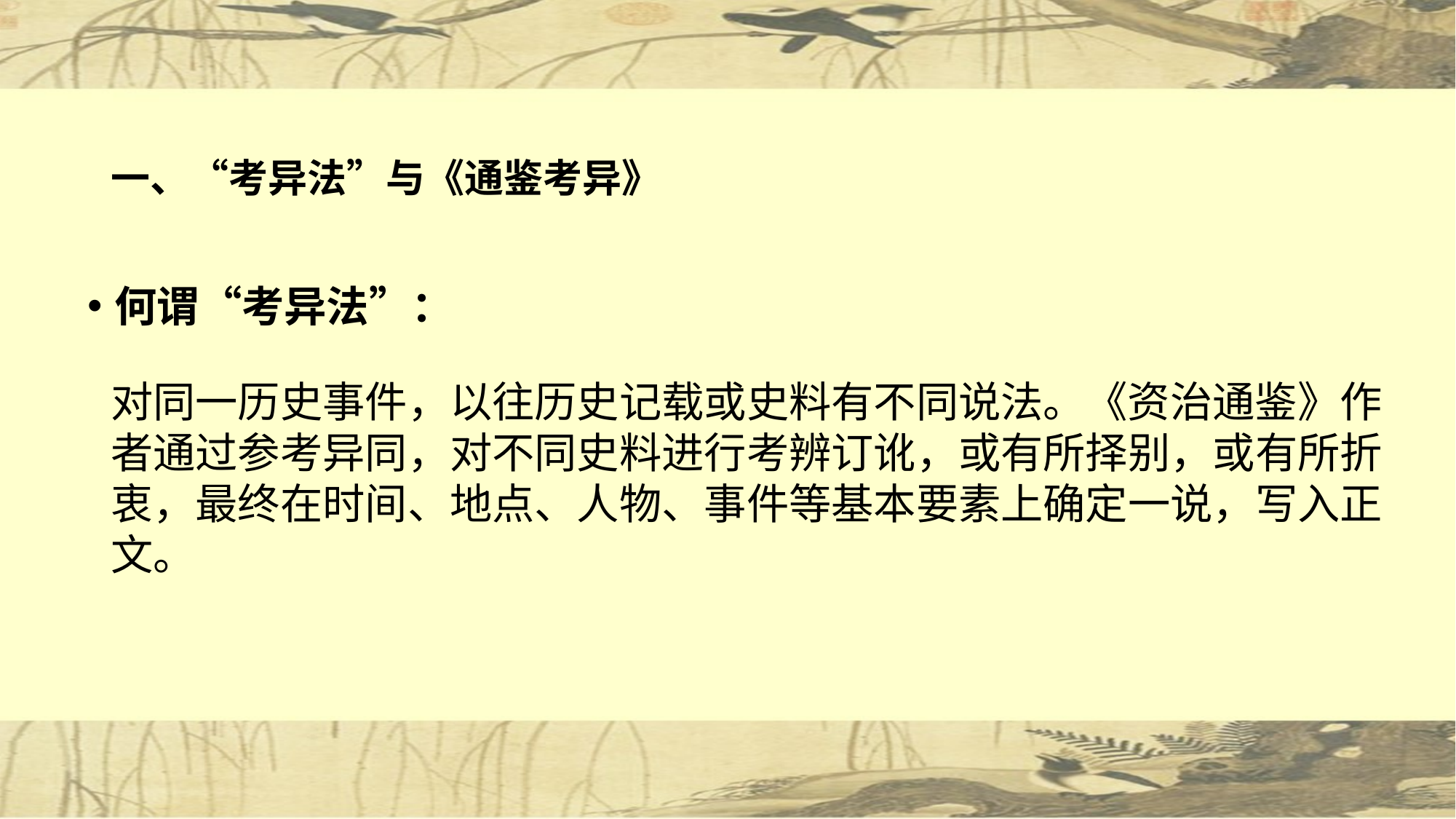

# 一、“考异法”与《通鉴考异》
何谓“考异法”：

对同一历史事件，以往历史记载或史料有不同说法。《资治通鉴》作者通过参考异同，对不同史料进行考辨订讹，或有所择别，或有所折衷，最终在时间、地点、人物、事件等基本要素上确定一说，写入正文。